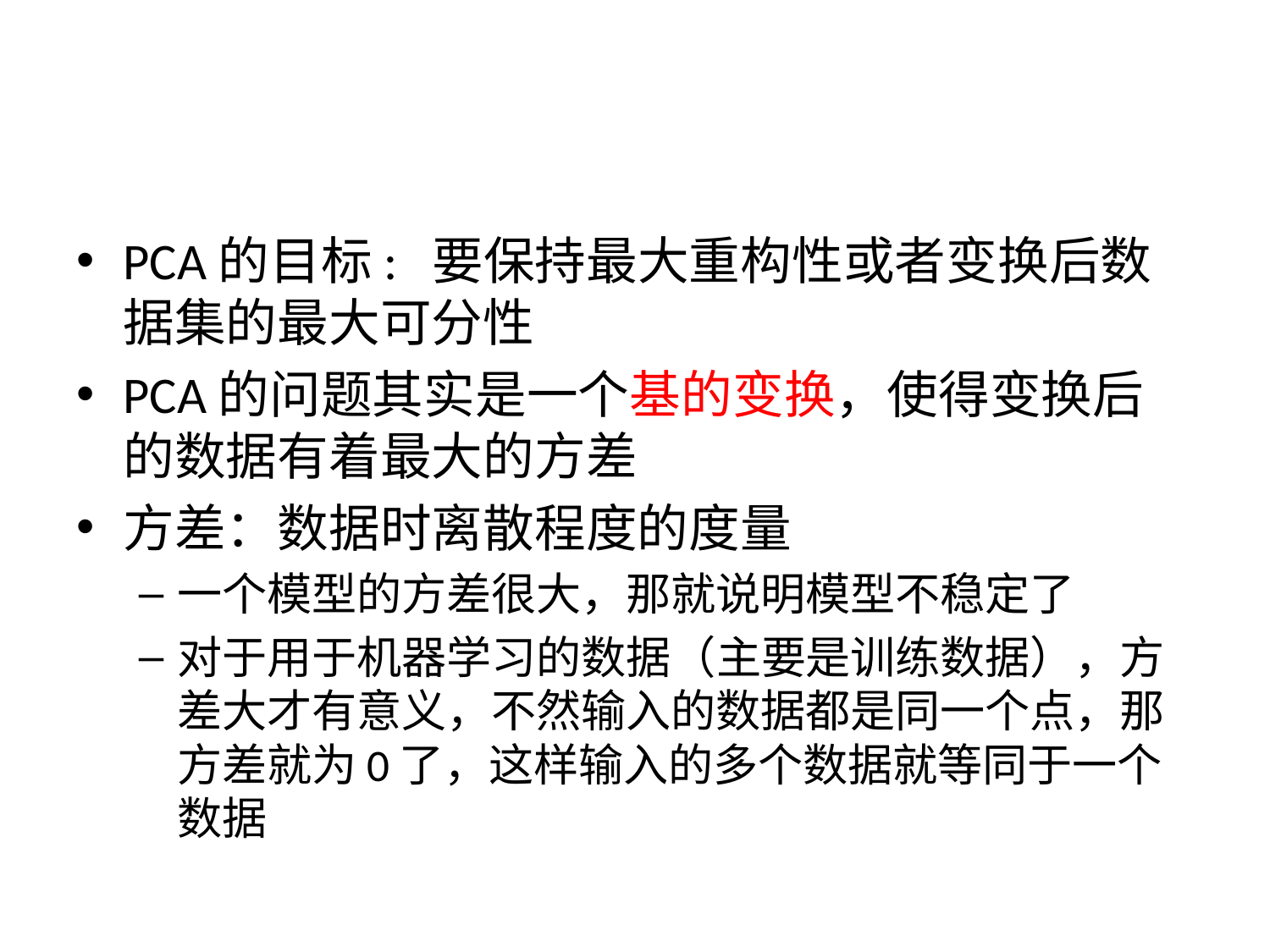

#
PCA的目标:  要保持最大重构性或者变换后数据集的最大可分性
PCA的问题其实是一个基的变换，使得变换后的数据有着最大的方差
方差：数据时离散程度的度量
一个模型的方差很大，那就说明模型不稳定了
对于用于机器学习的数据（主要是训练数据），方差大才有意义，不然输入的数据都是同一个点，那方差就为0了，这样输入的多个数据就等同于一个数据